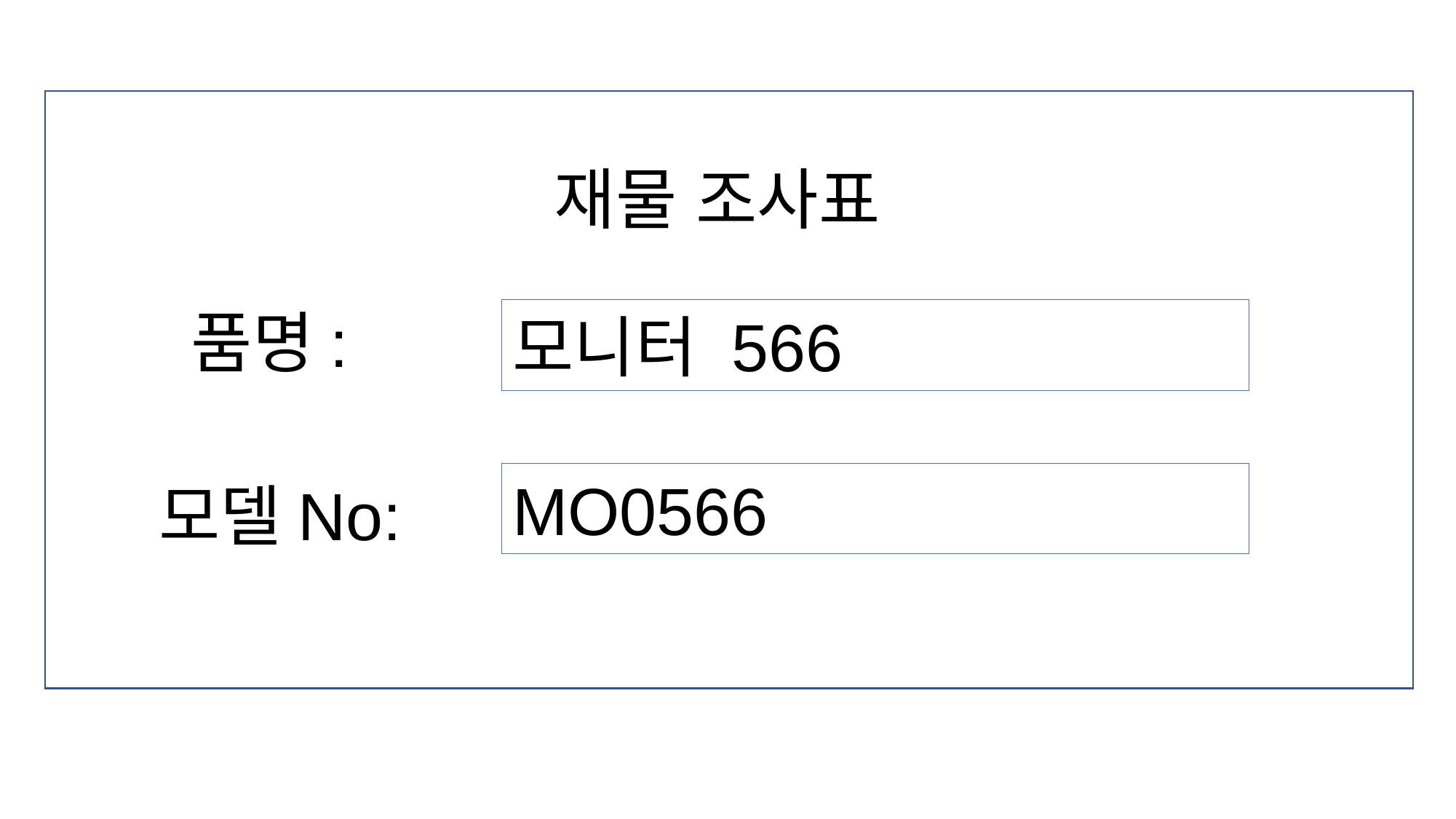

재물 조사표
품명:
모니터 566
MO0566
모델No: